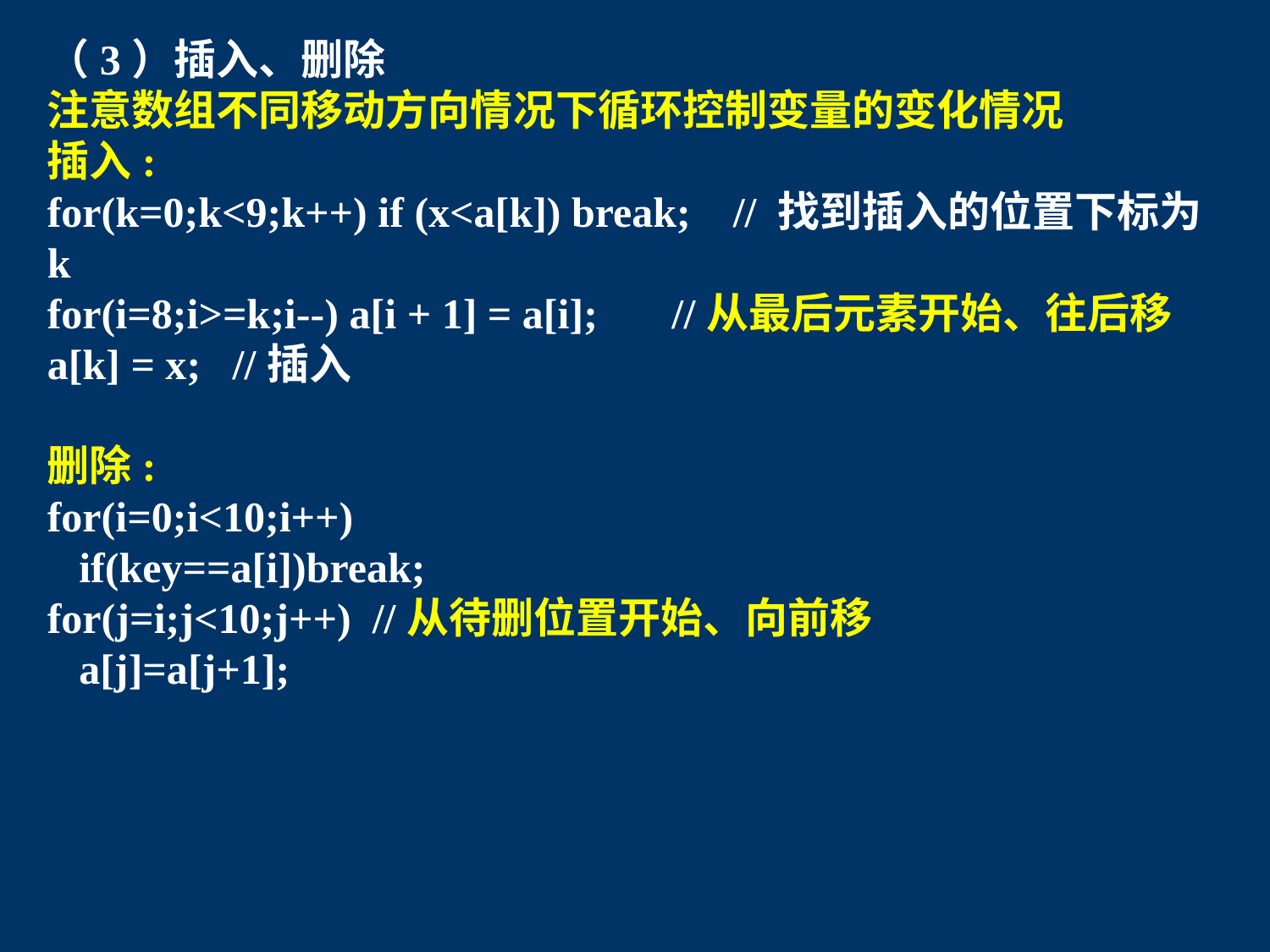

（3）插入、删除
注意数组不同移动方向情况下循环控制变量的变化情况
插入:
for(k=0;k<9;k++) if (x<a[k]) break;    // 找到插入的位置下标为k
for(i=8;i>=k;i--) a[i + 1] = a[i];       //从最后元素开始、往后移    a[k] = x;   //插入

删除:
for(i=0;i<10;i++)
   if(key==a[i])break;
for(j=i;j<10;j++)  //从待删位置开始、向前移
   a[j]=a[j+1];